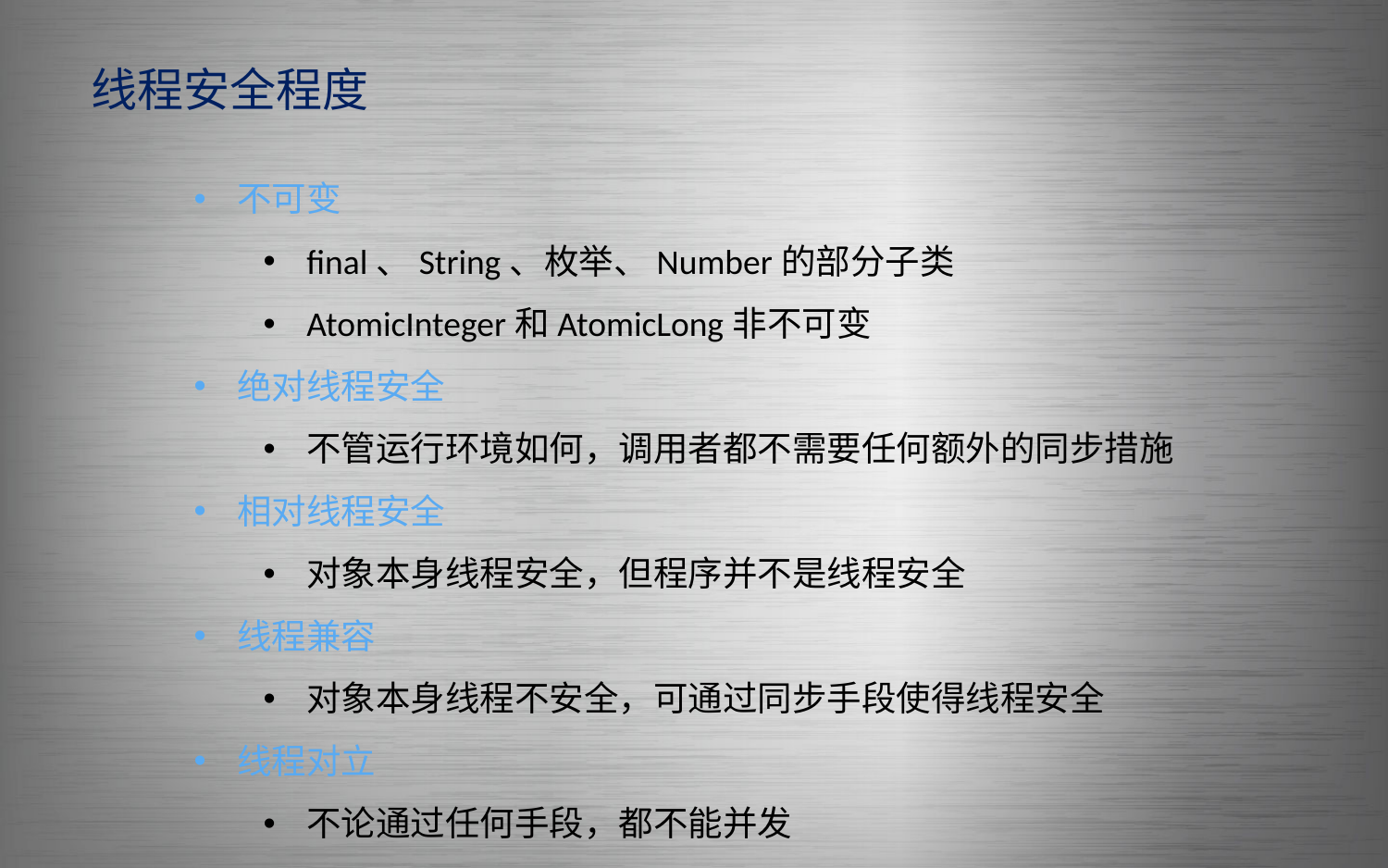

线程安全程度
不可变
final、String、枚举、Number的部分子类
AtomicInteger和AtomicLong非不可变
绝对线程安全
不管运行环境如何，调用者都不需要任何额外的同步措施
相对线程安全
对象本身线程安全，但程序并不是线程安全
线程兼容
对象本身线程不安全，可通过同步手段使得线程安全
线程对立
不论通过任何手段，都不能并发